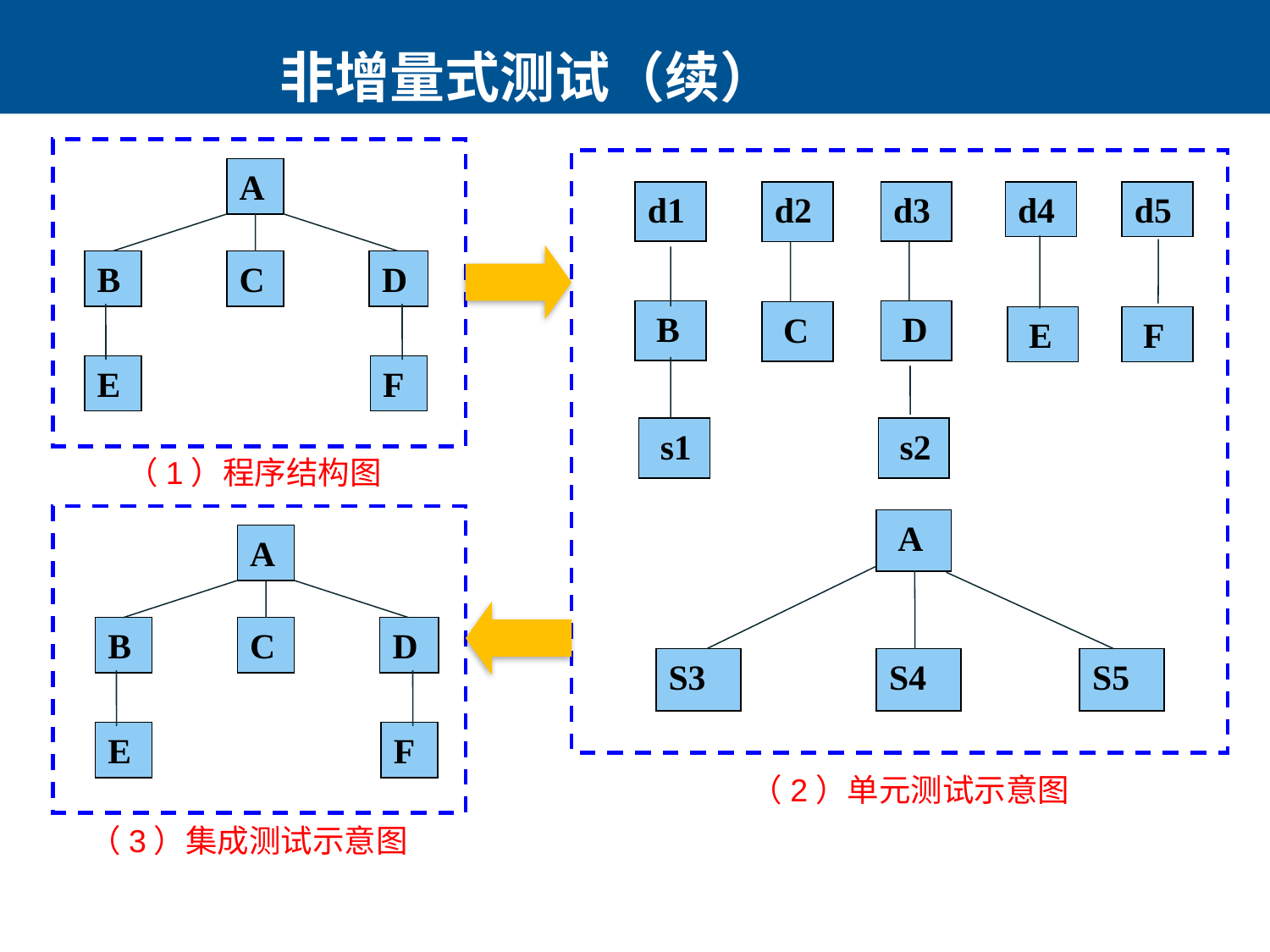

# 非增量式测试（续）

A

B

C

D

E

F

d1

 B

 s1

d2

 C
d3

 D

 s2

d4

 E

d5

 F

 A

S3

S4

S5

（1）程序结构图

A

B

C

D

E

F

（2）单元测试示意图
（3）集成测试示意图